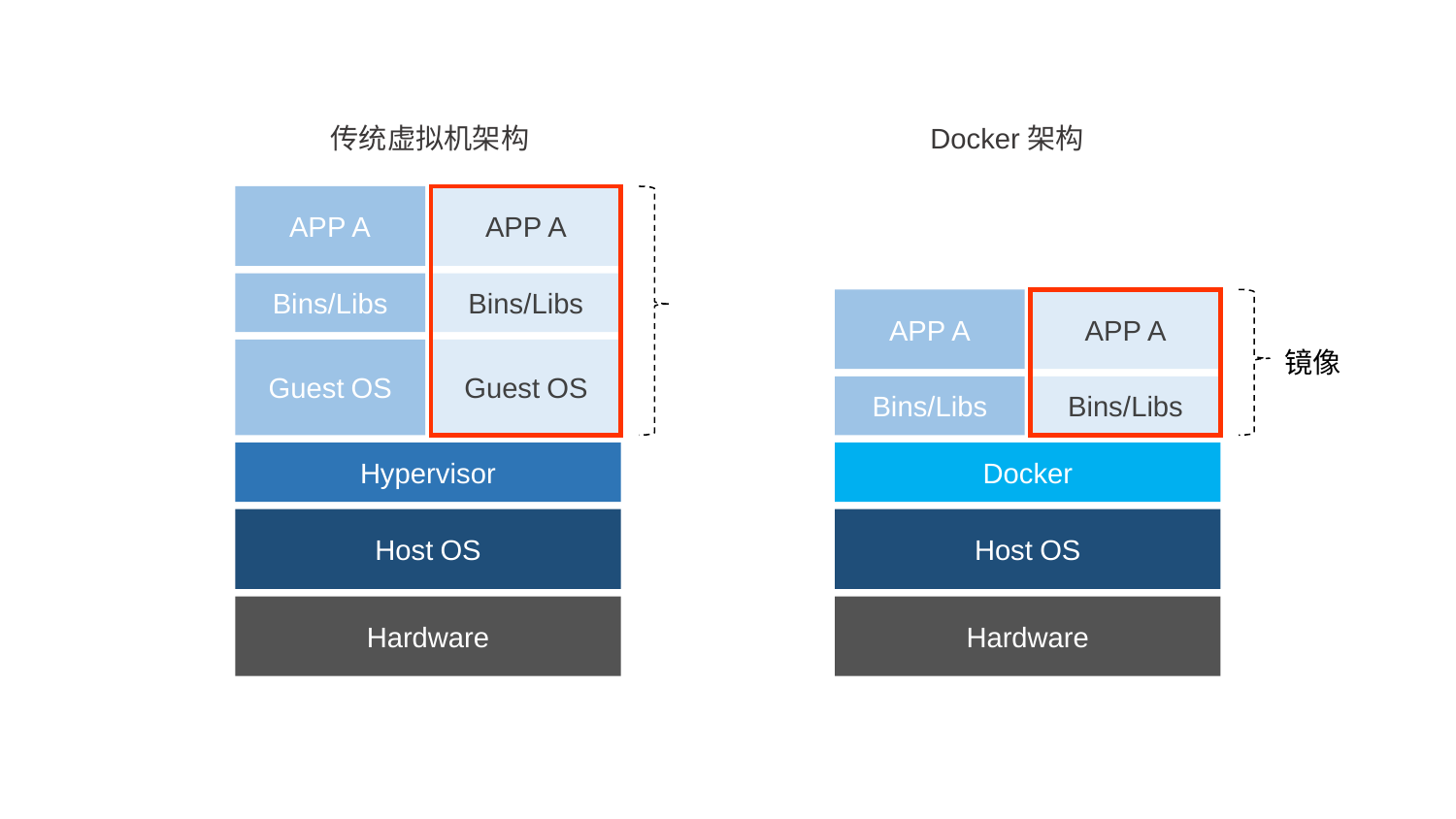

传统虚拟机架构
Docker架构
APP A

APP A

Bins/Libs
Bins/Libs

APP A
APP A

镜像
Guest OS
Guest OS
Bins/Libs
Bins/Libs
Hypervisor
Docker
Host OS
Host OS
Hardware
Hardware